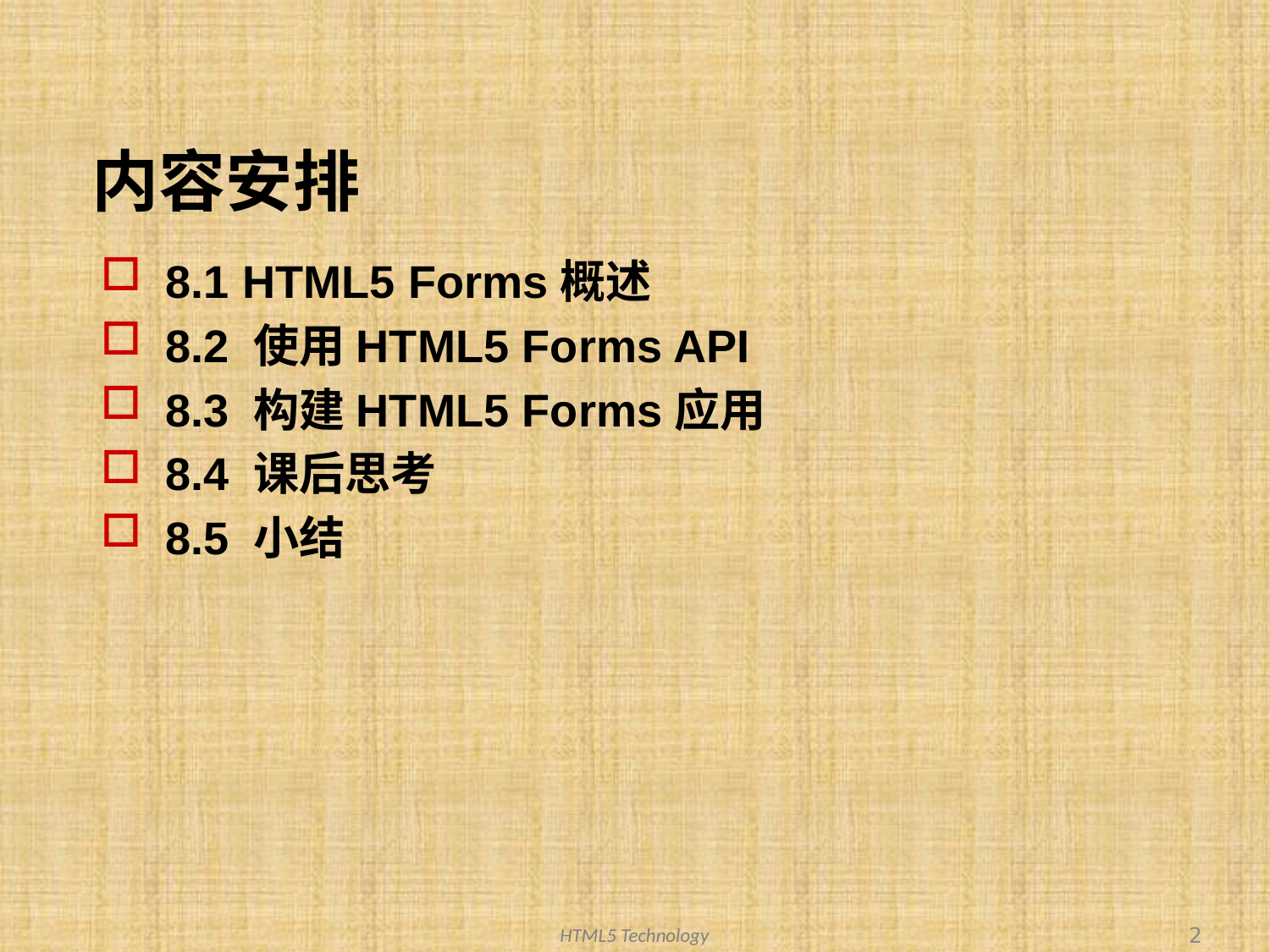

# 内容安排
8.1 HTML5 Forms概述
8.2 使用HTML5 Forms API
8.3 构建HTML5 Forms应用
8.4 课后思考
8.5 小结
2
HTML5 Technology